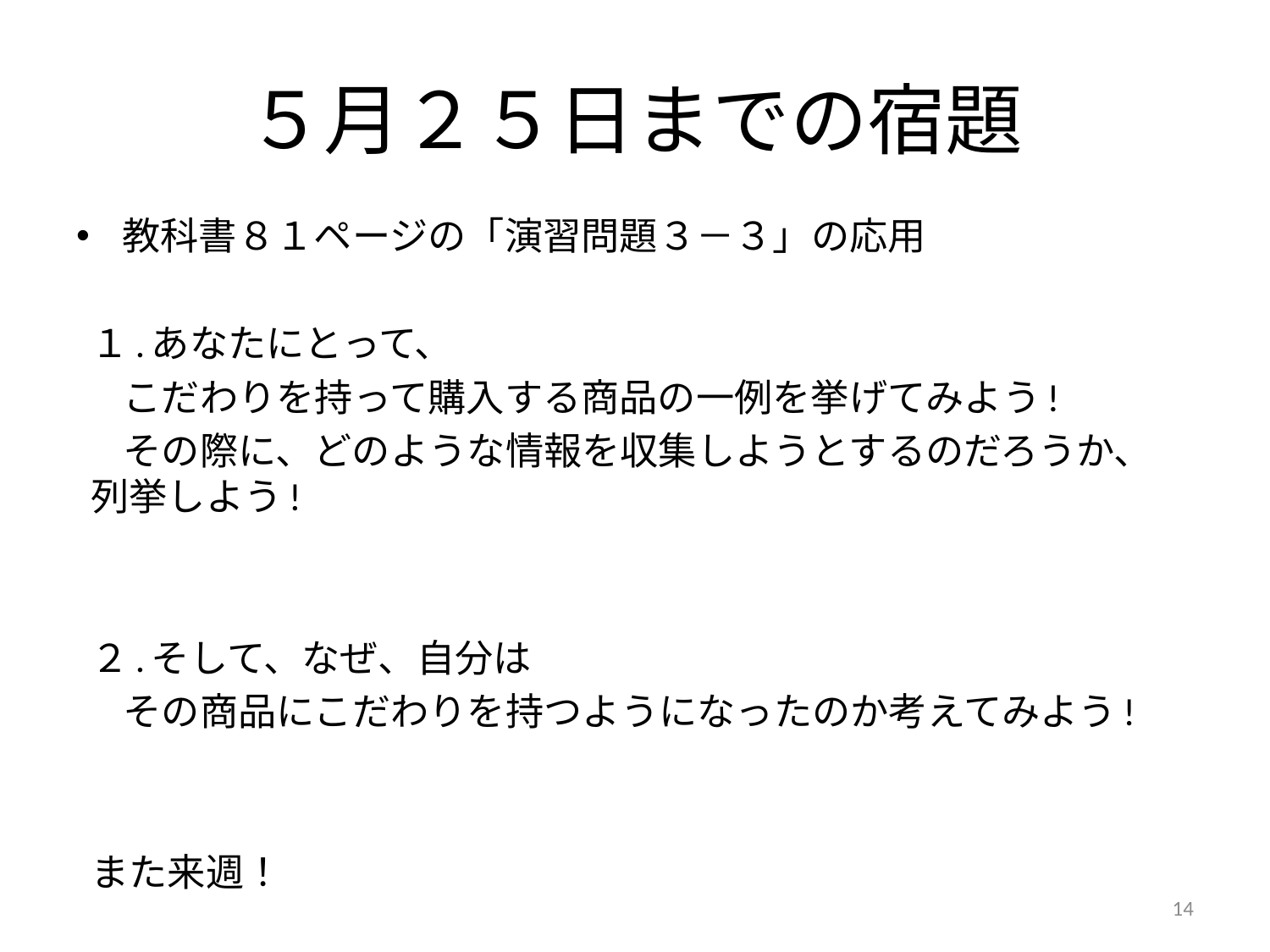

# ５月２５日までの宿題
教科書８１ページの「演習問題３－３」の応用

１.あなたにとって、
   こだわりを持って購入する商品の一例を挙げてみよう!
   その際に、どのような情報を収集しようとするのだろうか、    							列挙しよう!

２.そして、なぜ、自分は
   その商品にこだわりを持つようになったのか考えてみよう!

															また来週！

14